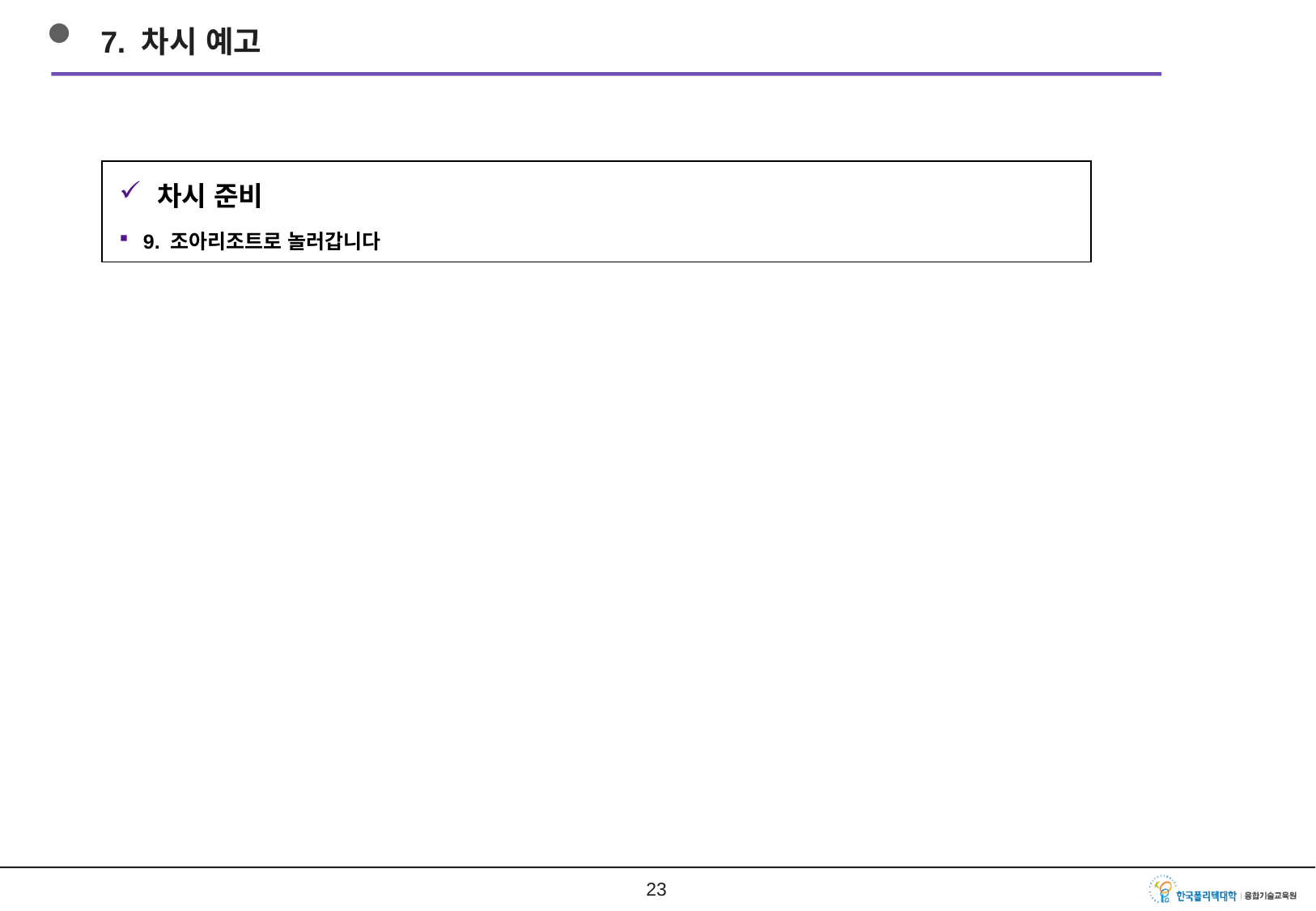

7. 차시 예고
차시 준비
9. 조아리조트로 놀러갑니다
23